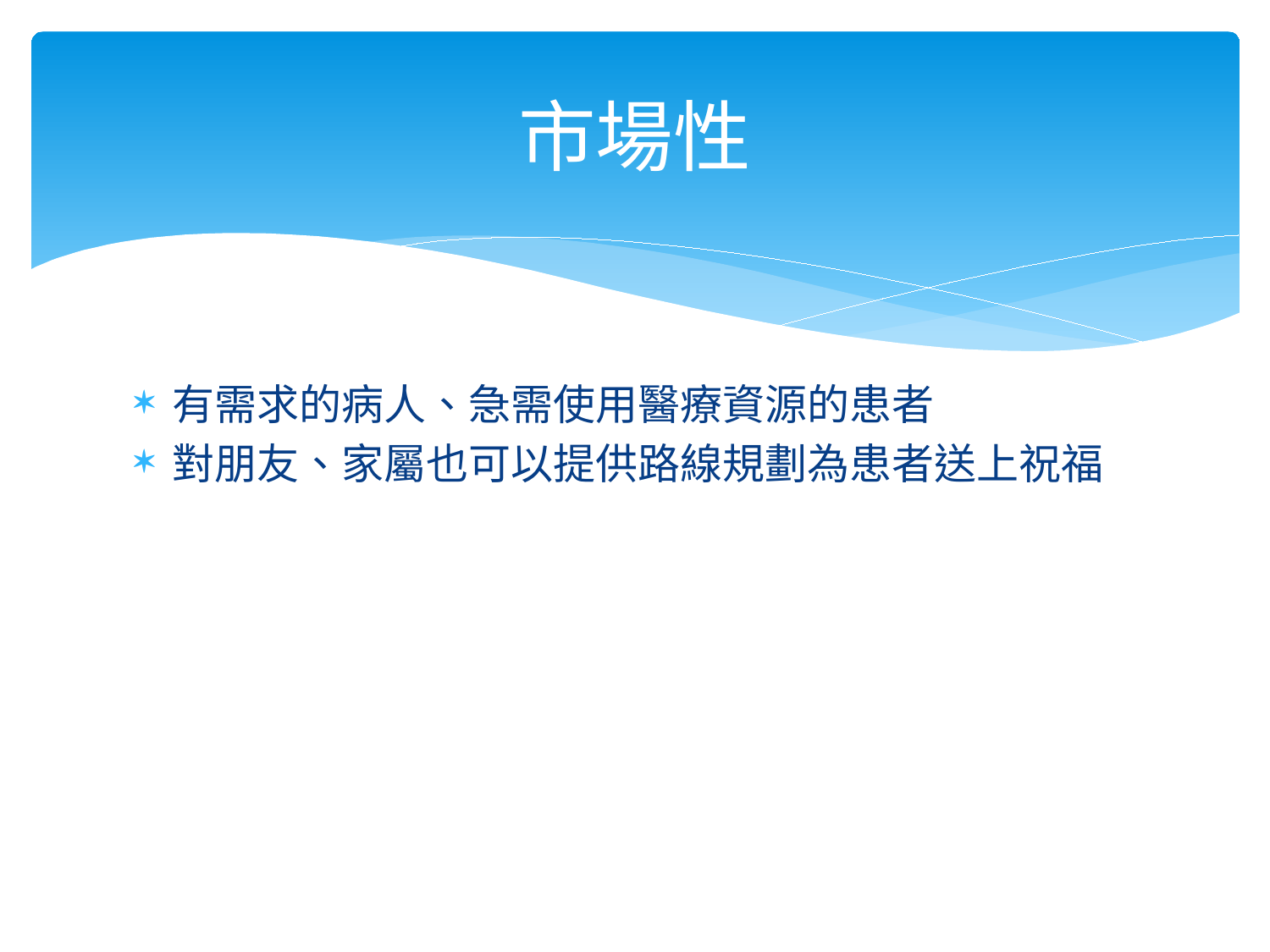

# 市場性
有需求的病人、急需使用醫療資源的患者
對朋友、家屬也可以提供路線規劃為患者送上祝福